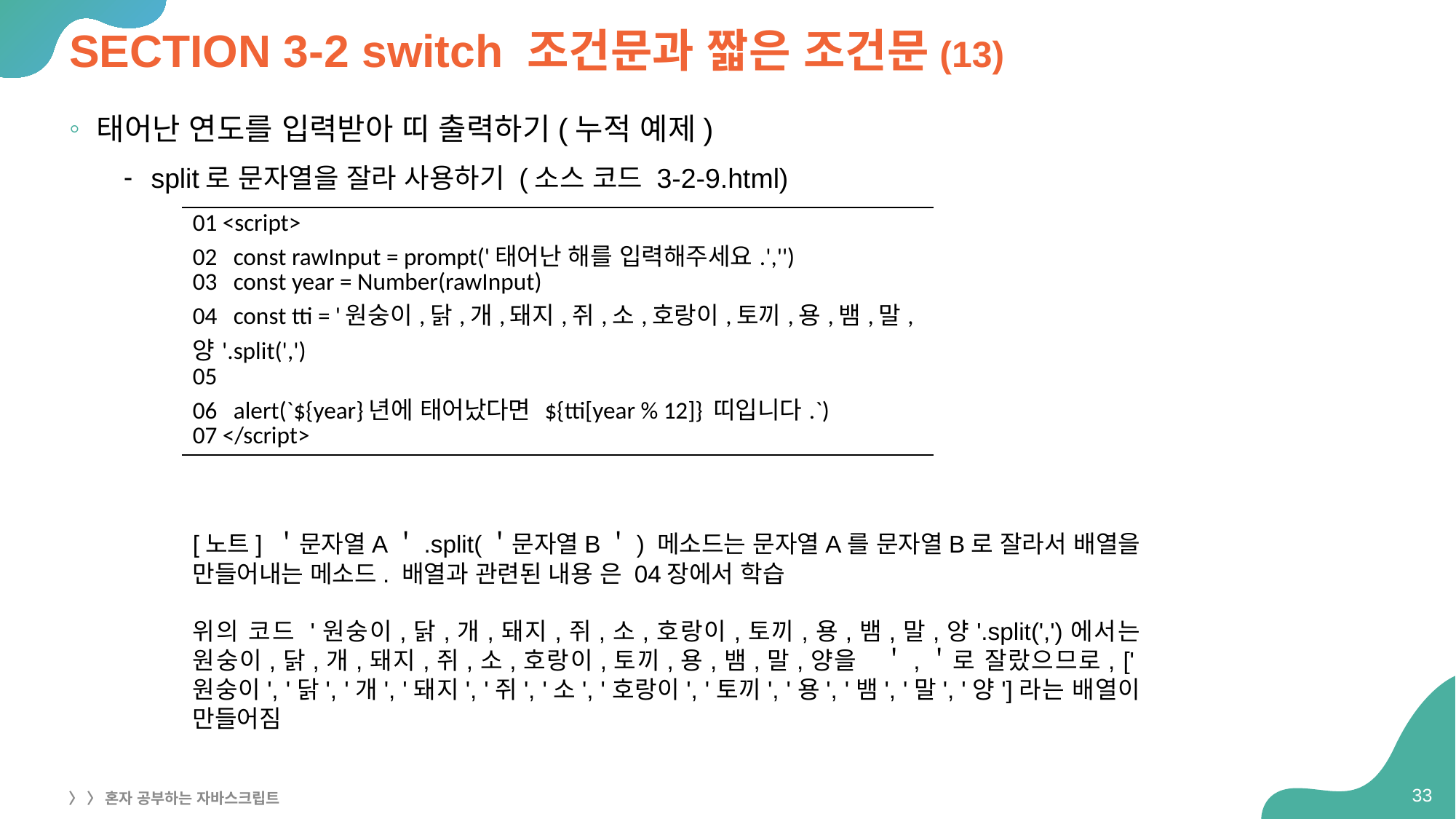

# SECTION 3-2 switch 조건문과 짧은 조건문(13)
태어난 연도를 입력받아 띠 출력하기(누적 예제)
split로 문자열을 잘라 사용하기 (소스 코드 3-2-9.html)
| 01 <script> 02 const rawInput = prompt('태어난 해를 입력해주세요.','') 03 const year = Number(rawInput) 04 const tti = '원숭이,닭,개,돼지,쥐,소,호랑이,토끼,용,뱀,말,양'.split(',') 05 06 alert(`${year}년에 태어났다면 ${tti[year % 12]} 띠입니다.`) 07 </script> |
| --- |
[노트] ＇문자열A＇.split(＇문자열B＇) 메소드는 문자열A를 문자열B로 잘라서 배열을 만들어내는 메소드. 배열과 관련된 내용 은 04장에서 학습

위의 코드 '원숭이,닭,개,돼지,쥐,소,호랑이,토끼,용,뱀,말,양'.split(',')에서는 원숭이,닭,개,돼지,쥐,소,호랑이,토끼,용,뱀,말,양을   ＇,＇로 잘랐으므로, ['원숭이', '닭', '개', '돼지', '쥐', '소', '호랑이', '토끼', '용', '뱀', '말', '양']라는 배열이 만들어짐
33
〉 〉 혼자 공부하는 자바스크립트